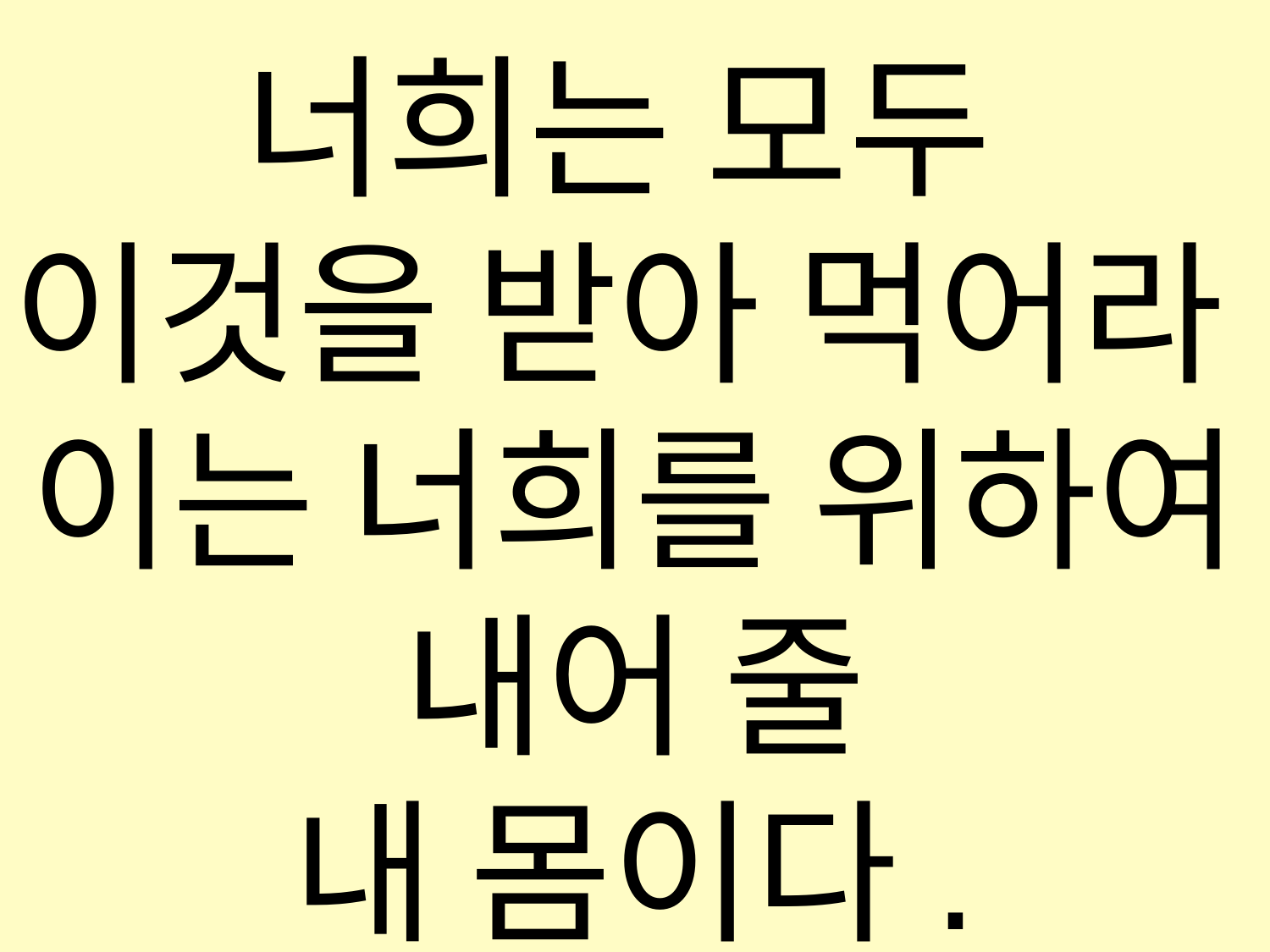

너희는 모두
이것을 받아 먹어라.
이는 너희를 위하여
내어 줄
내 몸이다.